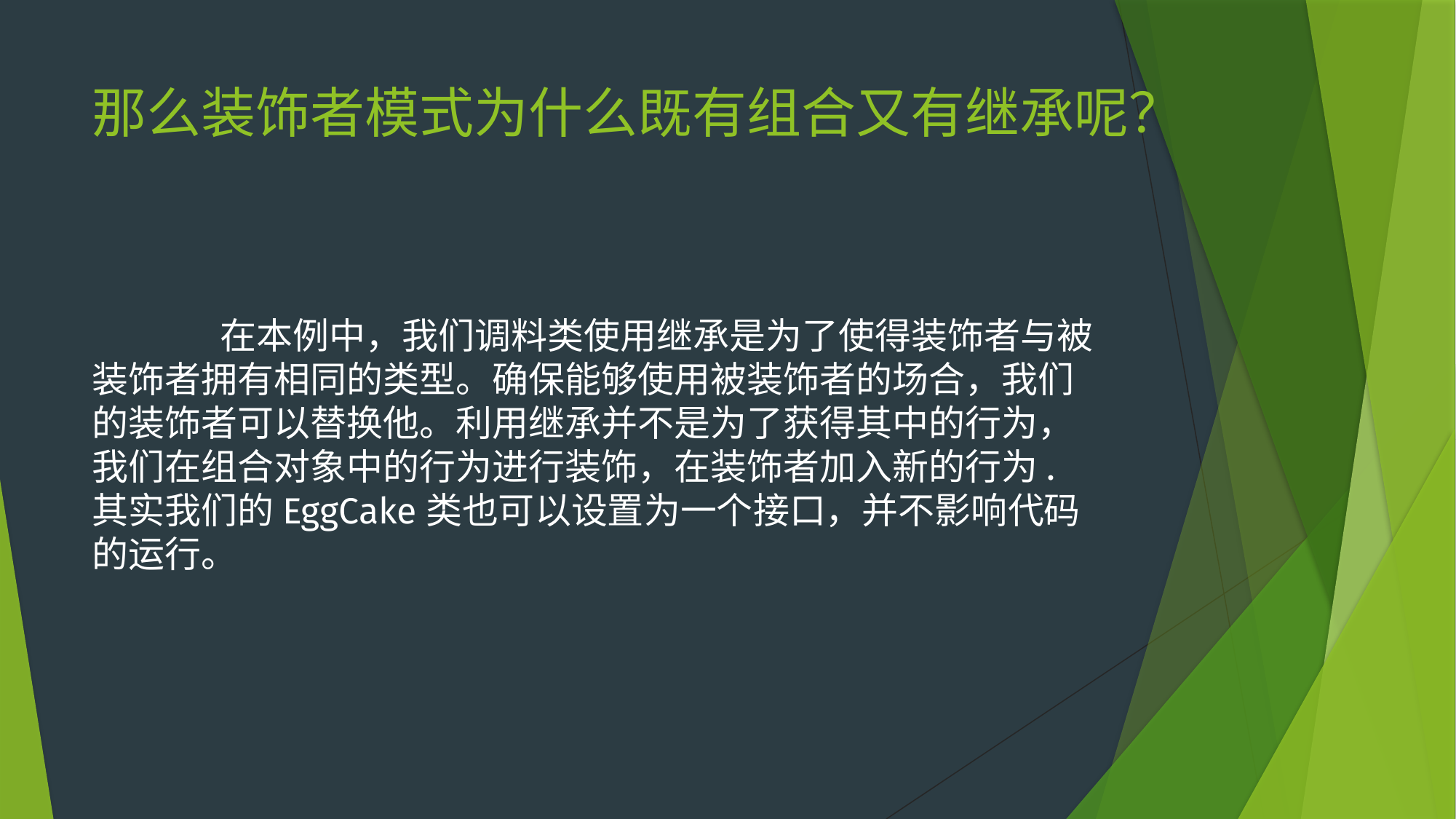

# 那么装饰者模式为什么既有组合又有继承呢？
	  在本例中，我们调料类使用继承是为了使得装饰者与被装饰者拥有相同的类型。确保能够使用被装饰者的场合，我们的装饰者可以替换他。利用继承并不是为了获得其中的行为，我们在组合对象中的行为进行装饰，在装饰者加入新的行为.其实我们的EggCake类也可以设置为一个接口，并不影响代码的运行。